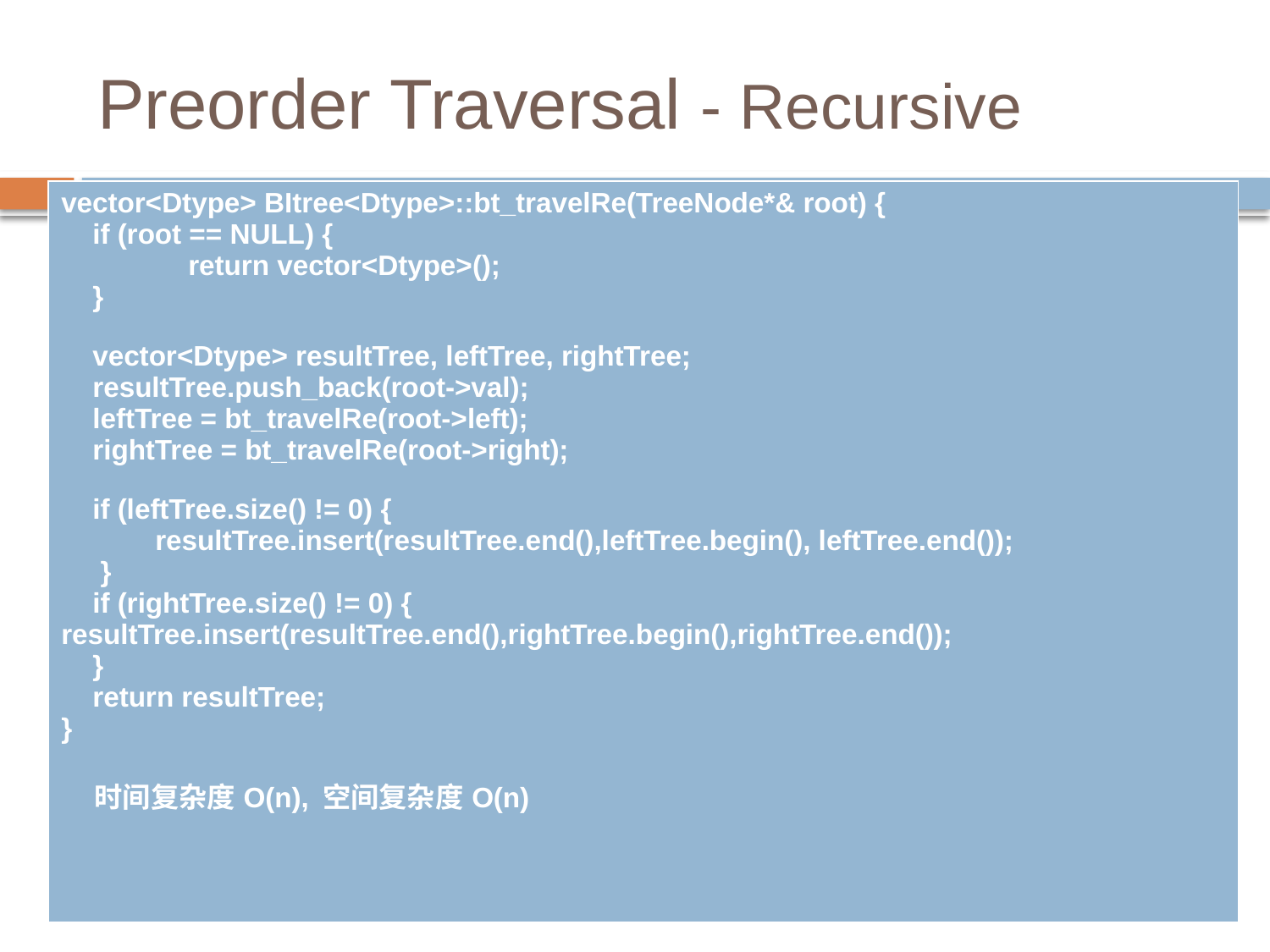

# Preorder Traversal - Recursive
| vector<Dtype> BItree<Dtype>::bt\_travelRe(TreeNode\*& root) { if (root == NULL) { return vector<Dtype>(); } vector<Dtype> resultTree, leftTree, rightTree; resultTree.push\_back(root->val); leftTree = bt\_travelRe(root->left); rightTree = bt\_travelRe(root->right); if (leftTree.size() != 0) { resultTree.insert(resultTree.end(),leftTree.begin(), leftTree.end()); } if (rightTree.size() != 0) { resultTree.insert(resultTree.end(),rightTree.begin(),rightTree.end()); } return resultTree; } 时间复杂度O(n), 空间复杂度O(n) |
| --- |